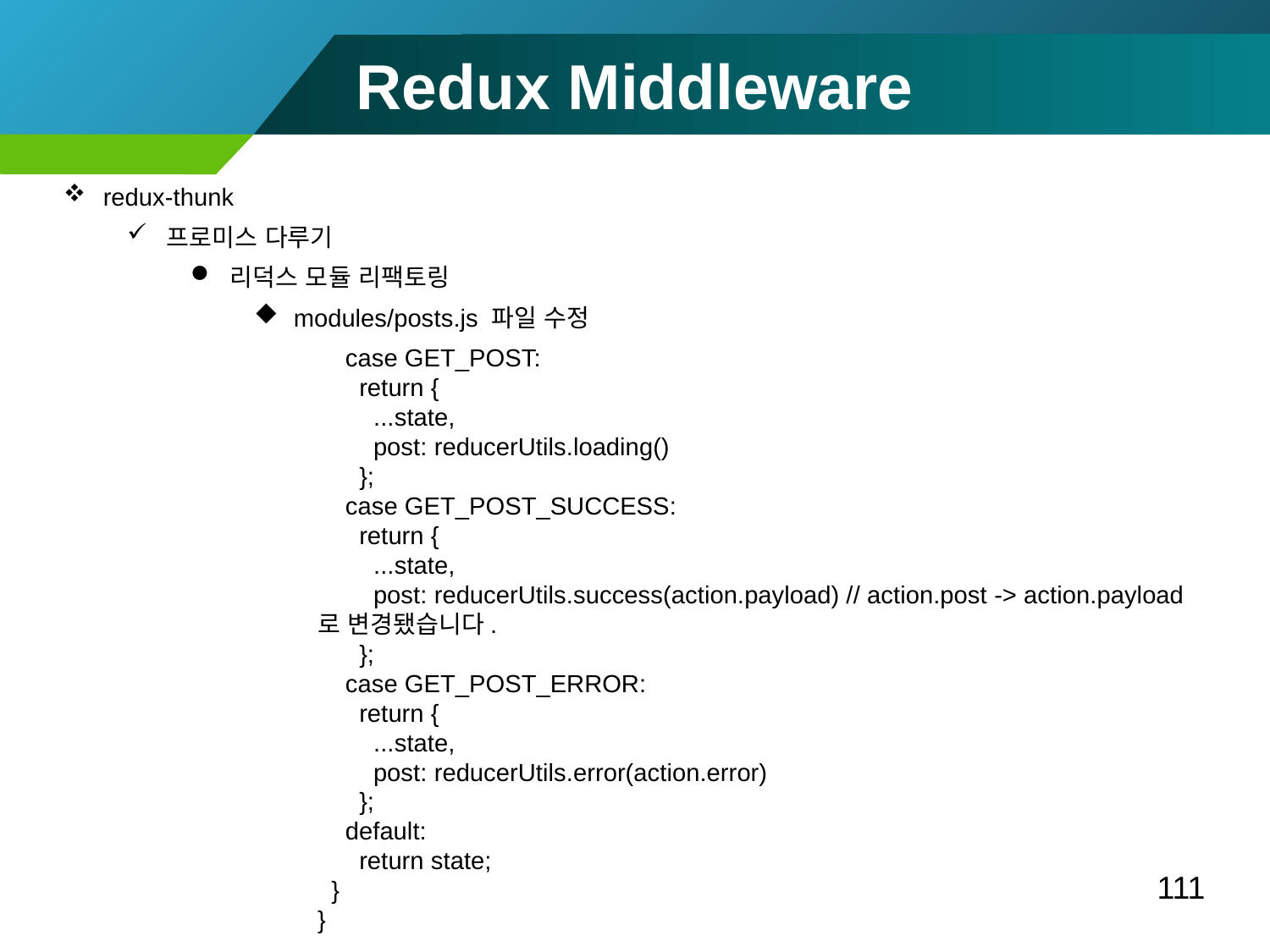

Redux Middleware
redux-thunk
프로미스 다루기
리덕스 모듈 리팩토링
modules/posts.js 파일 수정
    case GET_POST:
      return {
        ...state,
        post: reducerUtils.loading()
      };
    case GET_POST_SUCCESS:
      return {
        ...state,
        post: reducerUtils.success(action.payload) // action.post -> action.payload 로 변경됐습니다.
      };
    case GET_POST_ERROR:
      return {
        ...state,
        post: reducerUtils.error(action.error)
      };
    default:
      return state;
  }
}
111